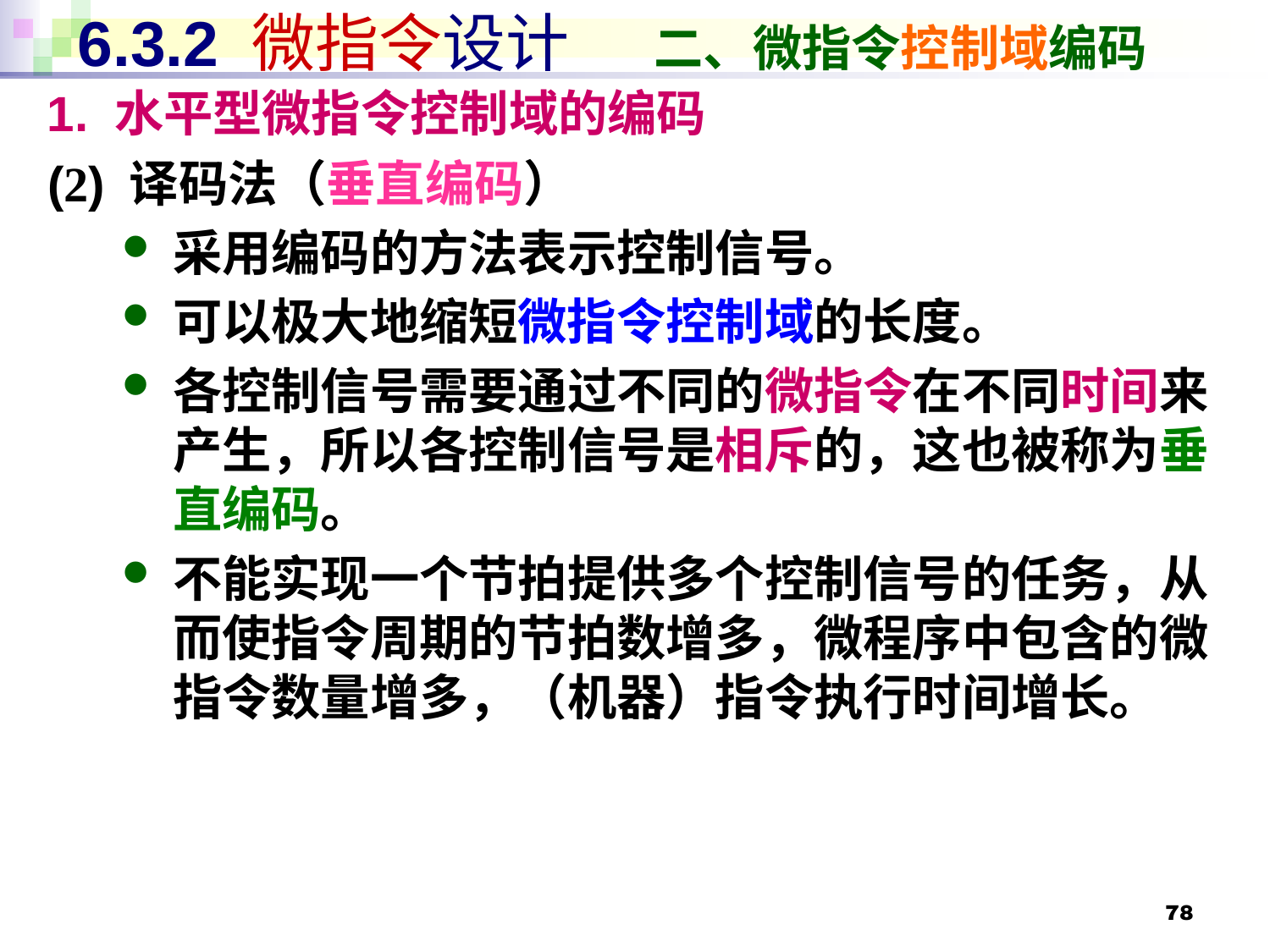

# 6.3.2 微指令设计      二、微指令控制域编码
1. 水平型微指令控制域的编码
(2) 译码法（垂直编码）
采用编码的方法表示控制信号。
可以极大地缩短微指令控制域的长度。
各控制信号需要通过不同的微指令在不同时间来产生，所以各控制信号是相斥的，这也被称为垂直编码。
不能实现一个节拍提供多个控制信号的任务，从而使指令周期的节拍数增多，微程序中包含的微指令数量增多，（机器）指令执行时间增长。
78